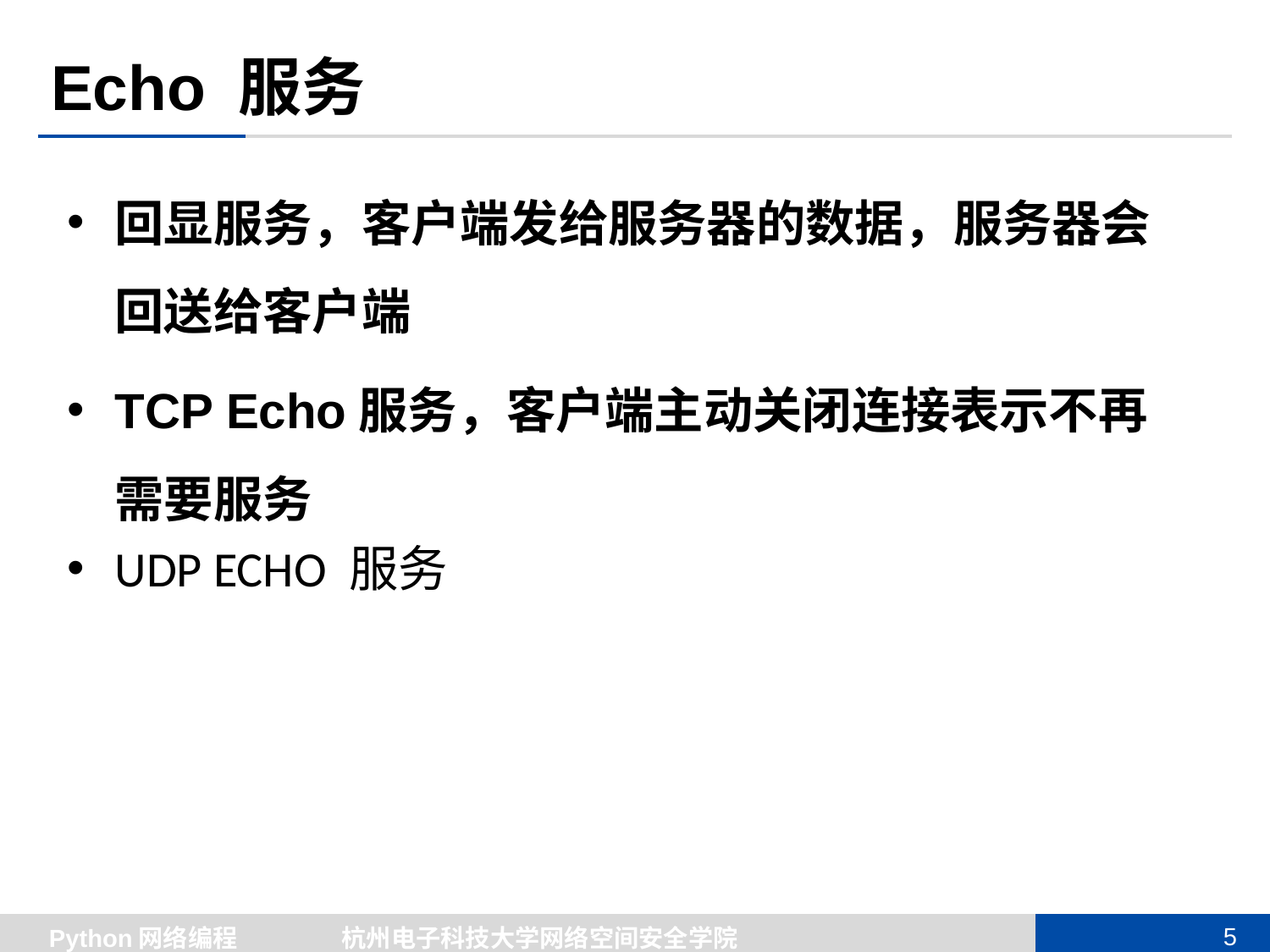

# Echo 服务
回显服务，客户端发给服务器的数据，服务器会回送给客户端
TCP Echo服务，客户端主动关闭连接表示不再需要服务
UDP ECHO 服务